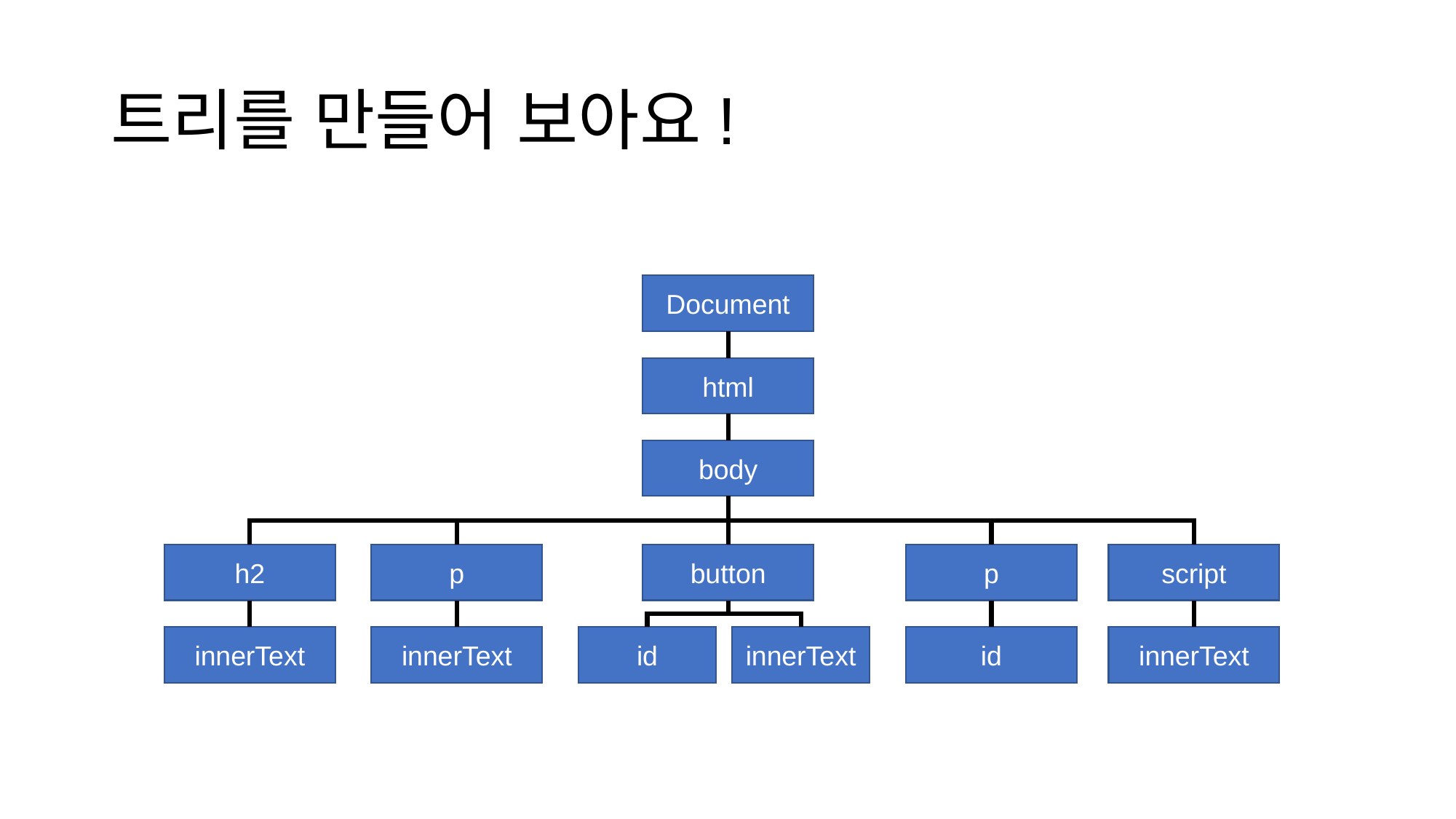

# 트리를 만들어 보아요!
Document
html
body
h2
p
button
p
script
innerText
innerText
id
innerText
id
innerText